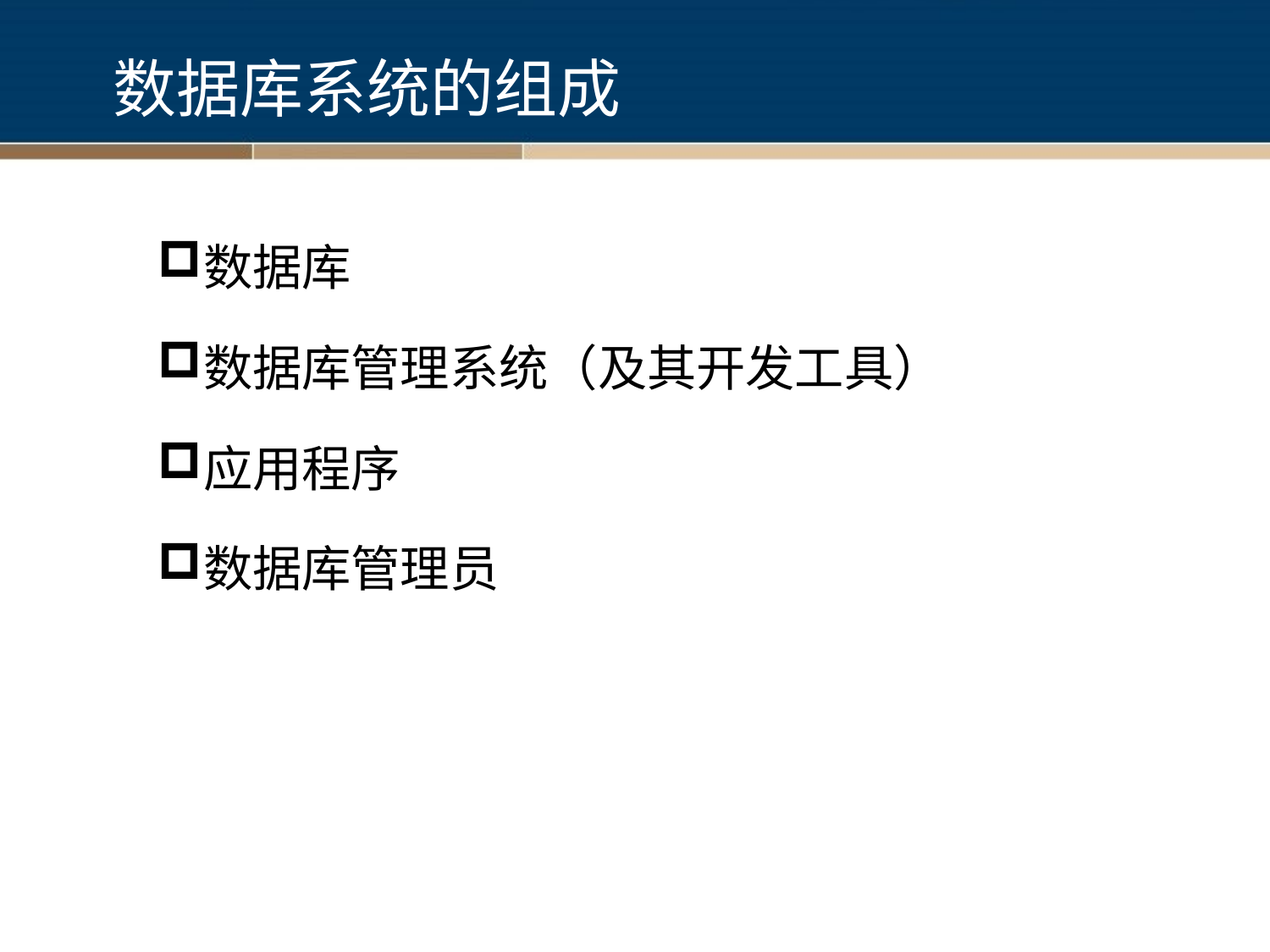

# 数据库系统的组成
数据库
数据库管理系统（及其开发工具）
应用程序
数据库管理员